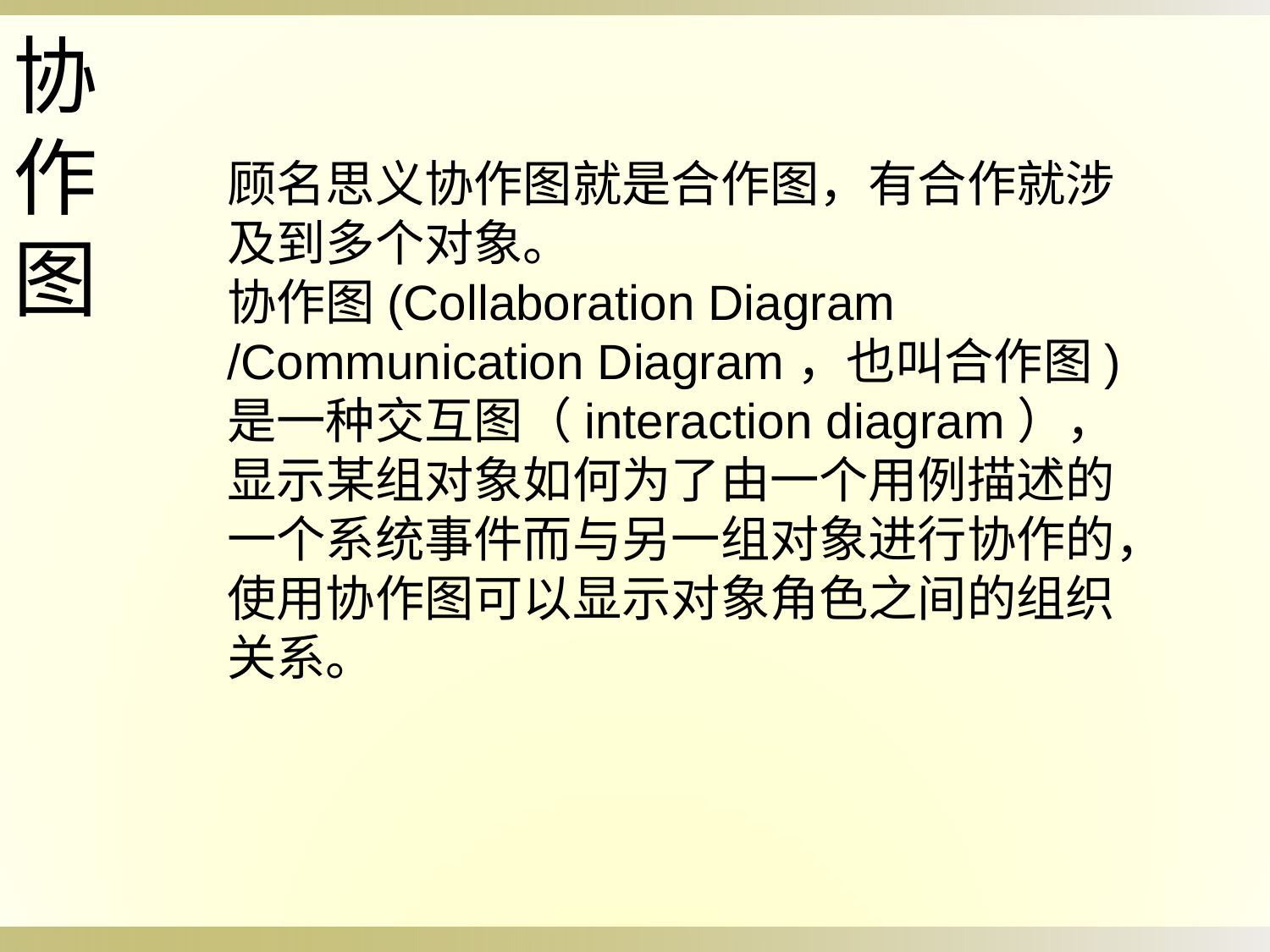

协
作
图
顾名思义协作图就是合作图，有合作就涉及到多个对象。
协作图(Collaboration Diagram /Communication Diagram，也叫合作图)是一种交互图（interaction diagram），显示某组对象如何为了由一个用例描述的一个系统事件而与另一组对象进行协作的，使用协作图可以显示对象角色之间的组织关系。